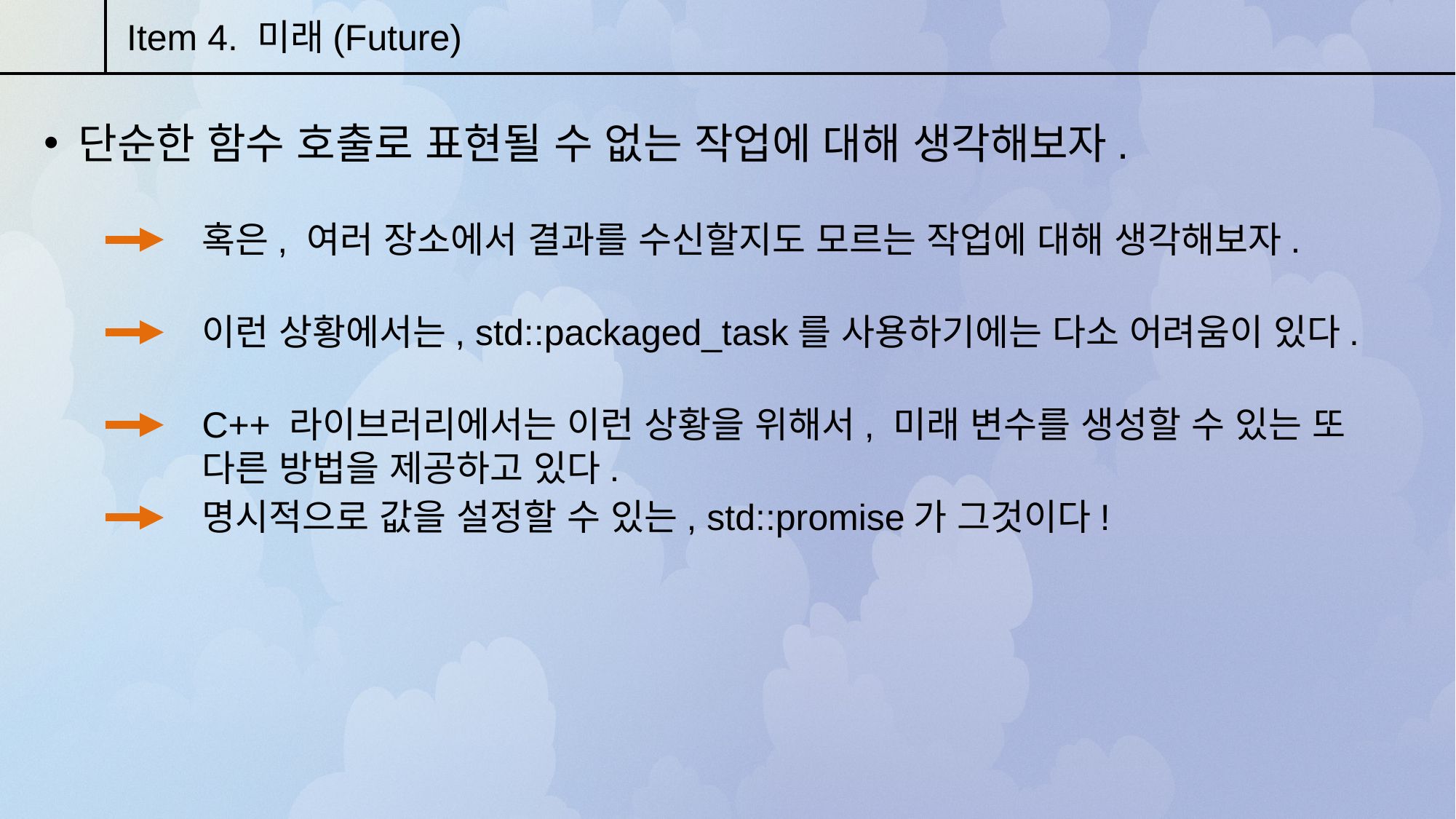

Item 4. 미래(Future)
단순한 함수 호출로 표현될 수 없는 작업에 대해 생각해보자.
혹은, 여러 장소에서 결과를 수신할지도 모르는 작업에 대해 생각해보자.
이런 상황에서는, std::packaged_task를 사용하기에는 다소 어려움이 있다.
C++ 라이브러리에서는 이런 상황을 위해서, 미래 변수를 생성할 수 있는 또 다른 방법을 제공하고 있다.
명시적으로 값을 설정할 수 있는, std::promise가 그것이다!